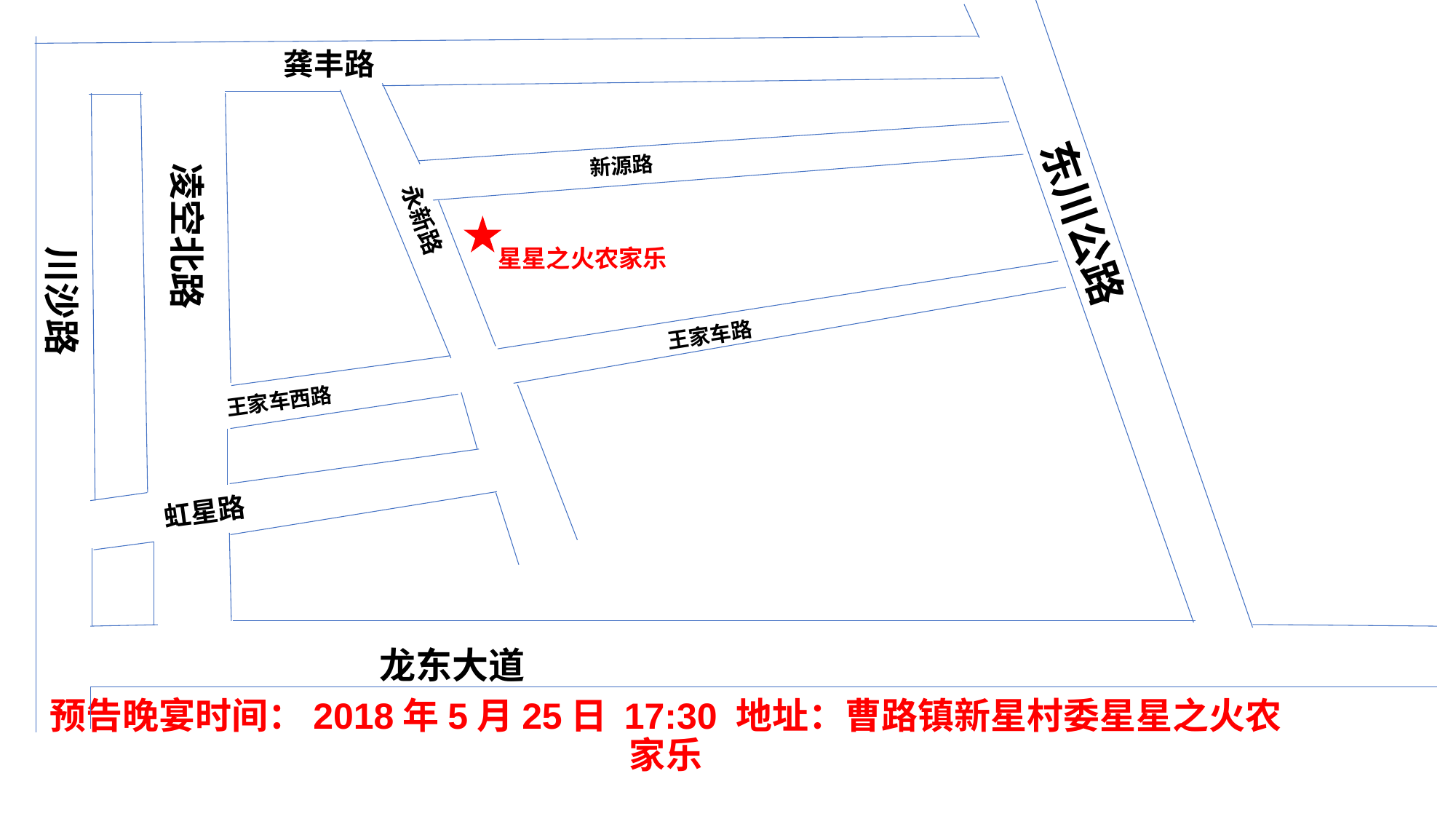

龚丰路
# 预告晚宴时间：2018年5月25日 17:30 地址：曹路镇新星村委星星之火农家乐
新源路

星星之火农家乐
永新路
凌空北路
东川公路
王家车路
川沙路
王家车西路
虹星路
龙东大道